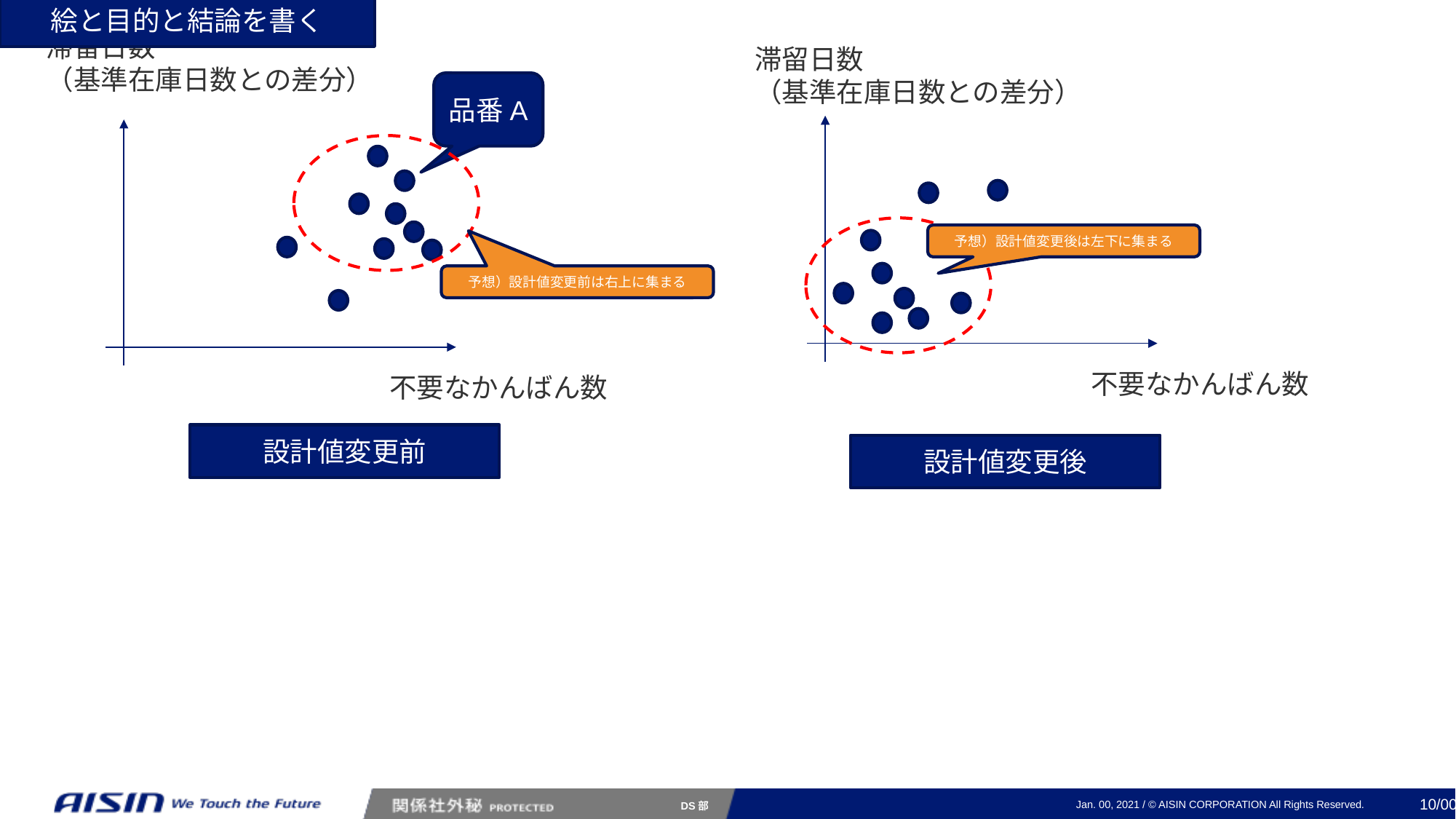

絵と目的と結論を書く
滞留日数
（基準在庫日数との差分）
滞留日数
（基準在庫日数との差分）
品番A

予想）設計値変更後は左下に集まる

予想）設計値変更前は右上に集まる

不要なかんばん数
不要なかんばん数
設計値変更前
設計値変更後